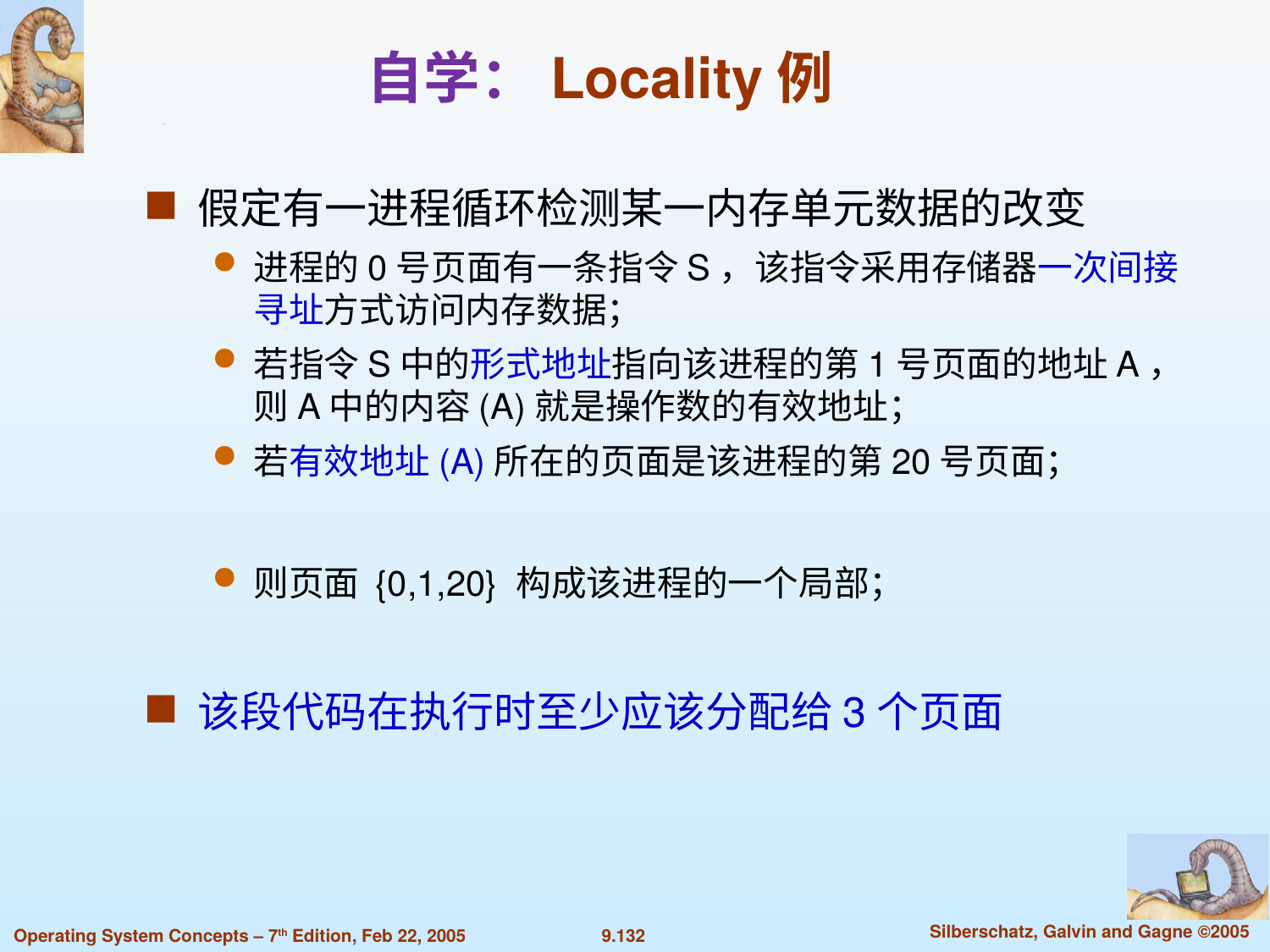

自学：Locality例
假定有一进程循环检测某一内存单元数据的改变
进程的0号页面有一条指令S，该指令采用存储器一次间接寻址方式访问内存数据；
若指令S中的形式地址指向该进程的第1号页面的地址A，则A中的内容(A)就是操作数的有效地址；
若有效地址(A)所在的页面是该进程的第20号页面；

则页面 {0,1,20} 构成该进程的一个局部；

该段代码在执行时至少应该分配给3个页面